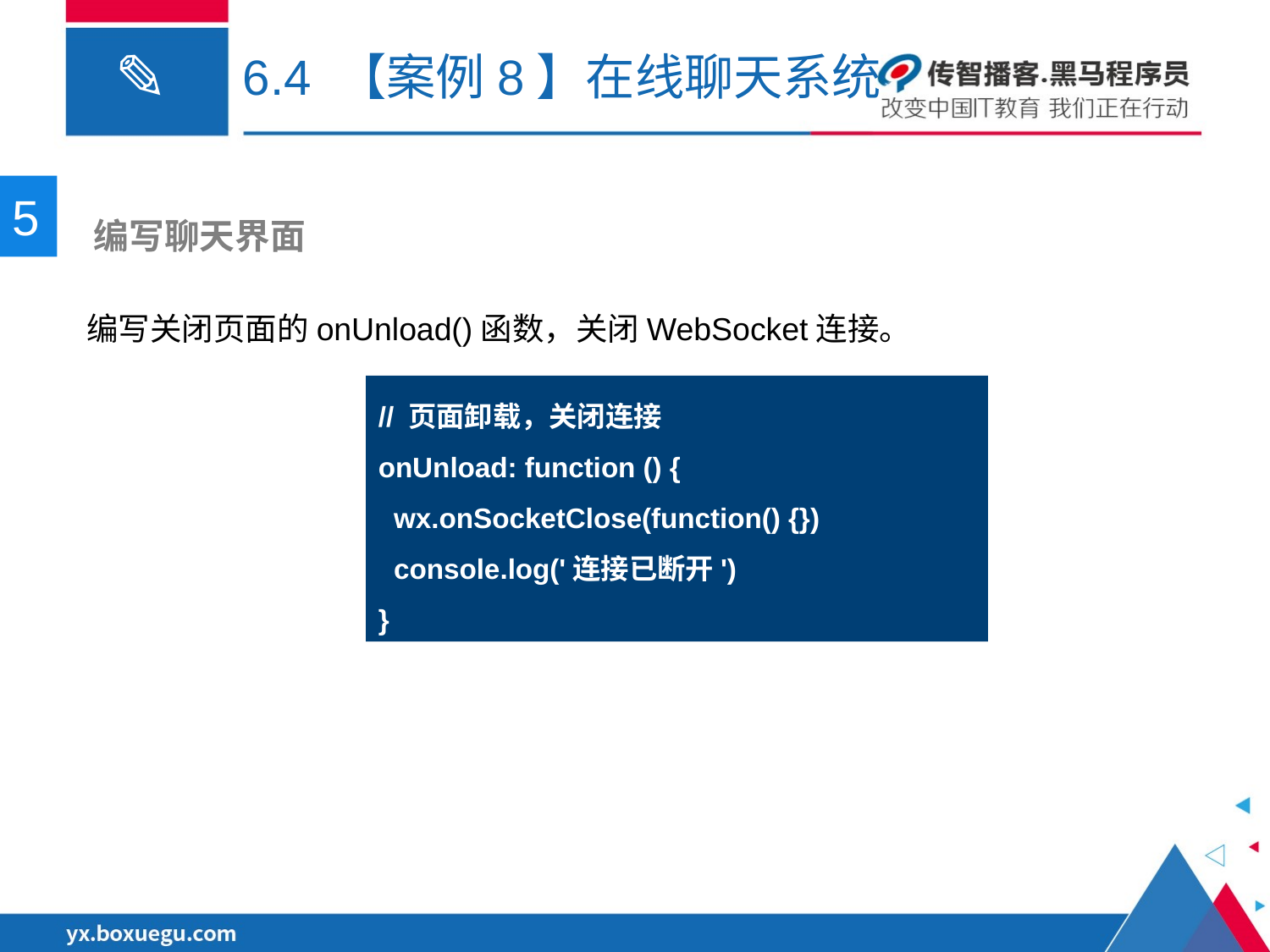

# 6.4 【案例8】在线聊天系统

5
  编写聊天界面
编写关闭页面的onUnload()函数，关闭WebSocket连接。
// 页面卸载，关闭连接
onUnload: function () {
  wx.onSocketClose(function() {})
  console.log('连接已断开')
}